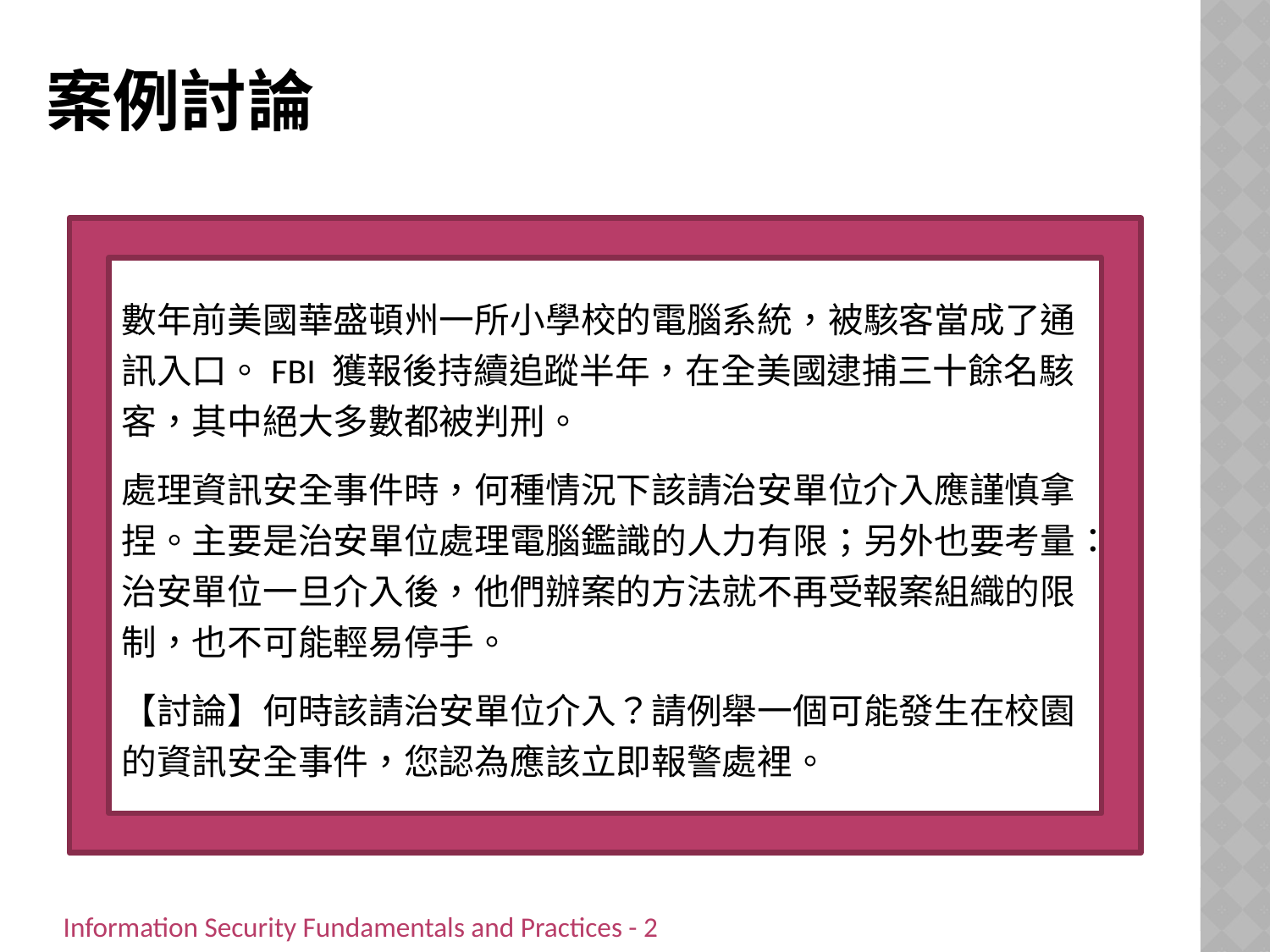

# 案例討論
數年前美國華盛頓州一所小學校的電腦系統，被駭客當成了通訊入口。FBI 獲報後持續追蹤半年，在全美國逮捕三十餘名駭客，其中絕大多數都被判刑。
處理資訊安全事件時，何種情況下該請治安單位介入應謹慎拿捏。主要是治安單位處理電腦鑑識的人力有限；另外也要考量：治安單位一旦介入後，他們辦案的方法就不再受報案組織的限制，也不可能輕易停手。
【討論】何時該請治安單位介入？請例舉一個可能發生在校園的資訊安全事件，您認為應該立即報警處裡。